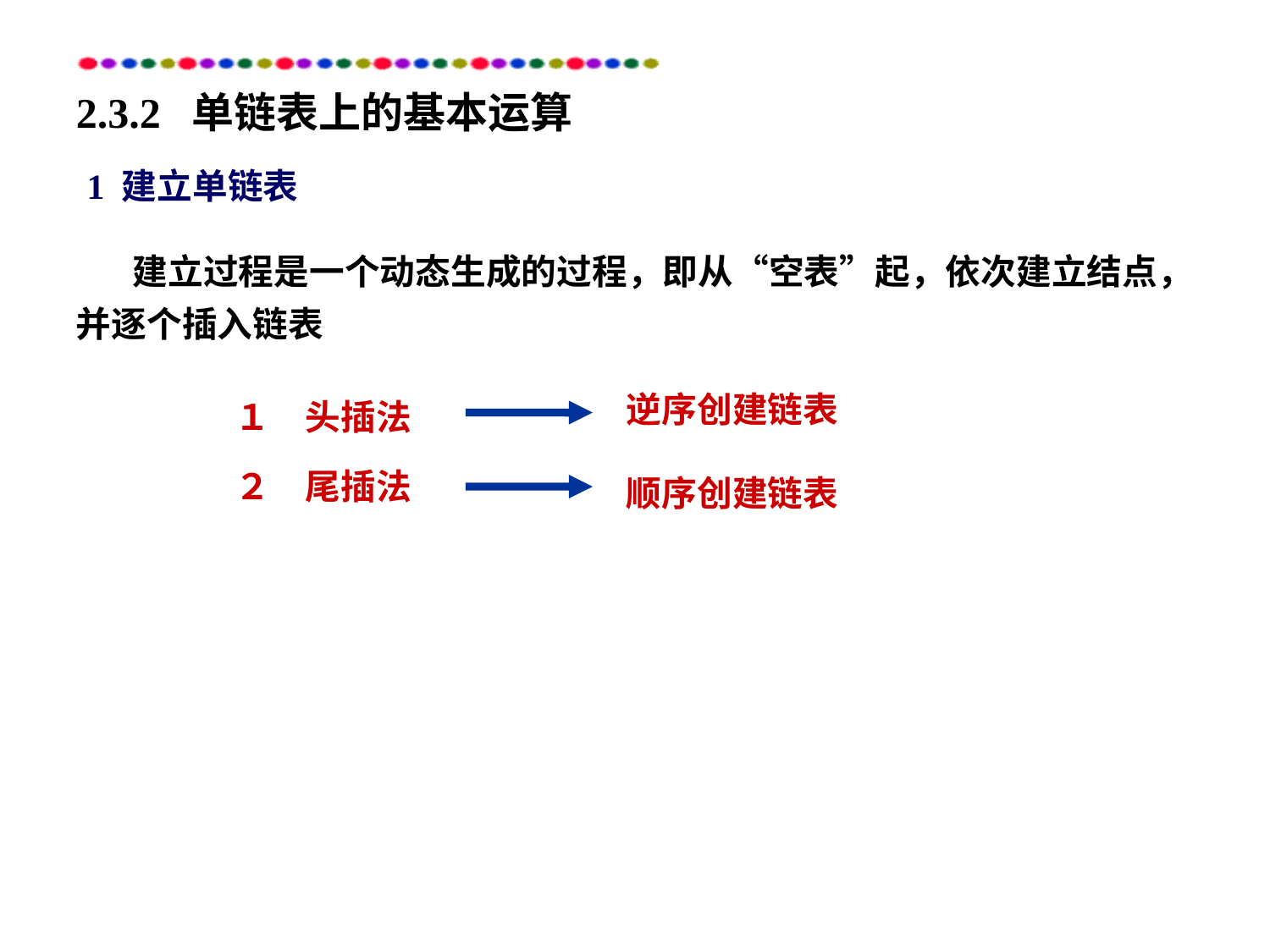

2.3.2  单链表上的基本运算
# 1 建立单链表
      建立过程是一个动态生成的过程，即从“空表”起，依次建立结点，并逐个插入链表
１　头插法
２　尾插法
逆序创建链表

顺序创建链表